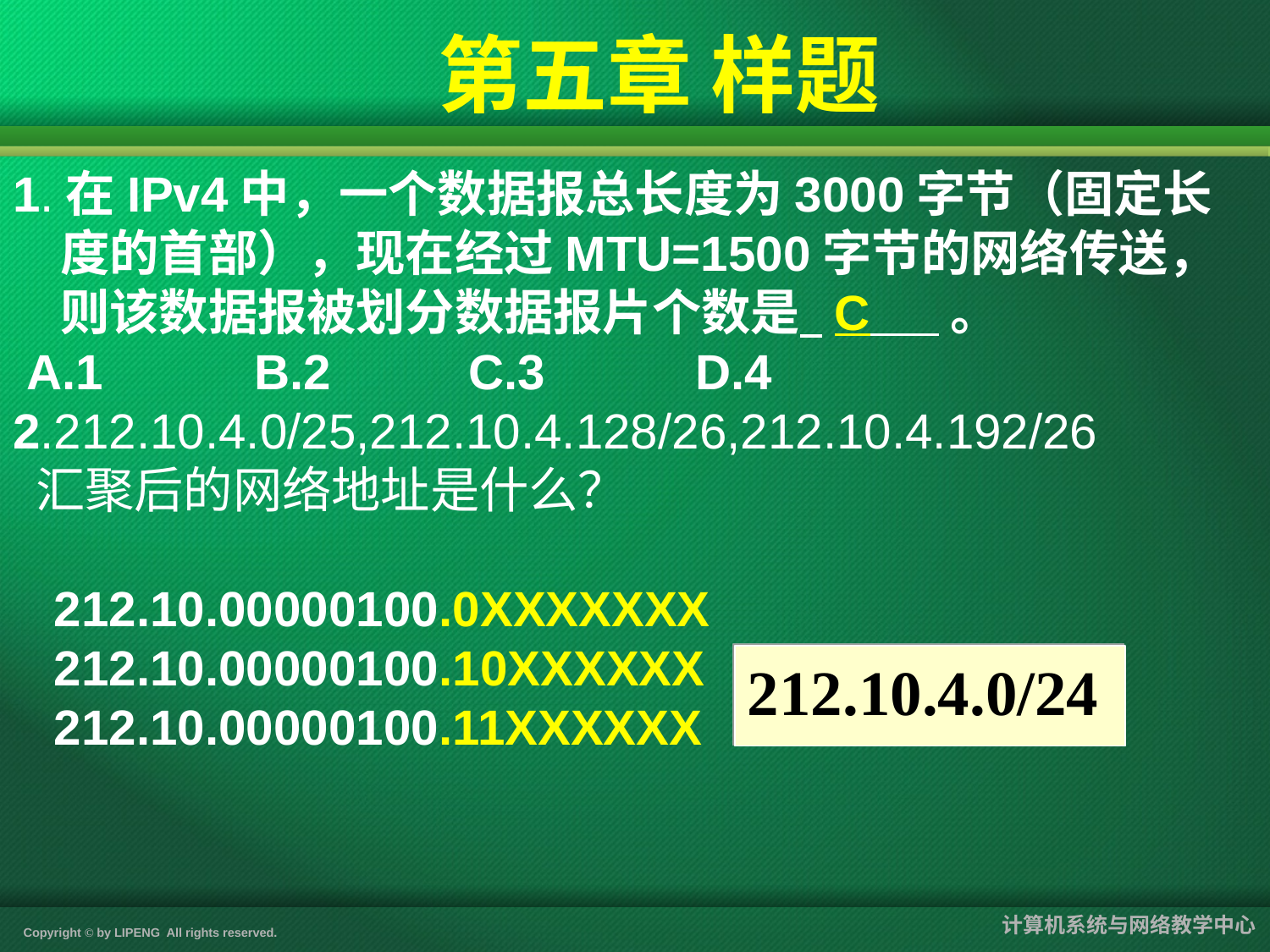

#
第五章 样题
1.在IPv4中，一个数据报总长度为3000字节（固定长度的首部），现在经过MTU=1500字节的网络传送，则该数据报被划分数据报片个数是  C     。
 A.1           B.2          C.3    	D.4
2.212.10.4.0/25,212.10.4.128/26,212.10.4.192/26
 汇聚后的网络地址是什么？

   212.10.00000100.0XXXXXXX
   212.10.00000100.10XXXXXX
   212.10.00000100.11XXXXXX

212.10.4.0/24